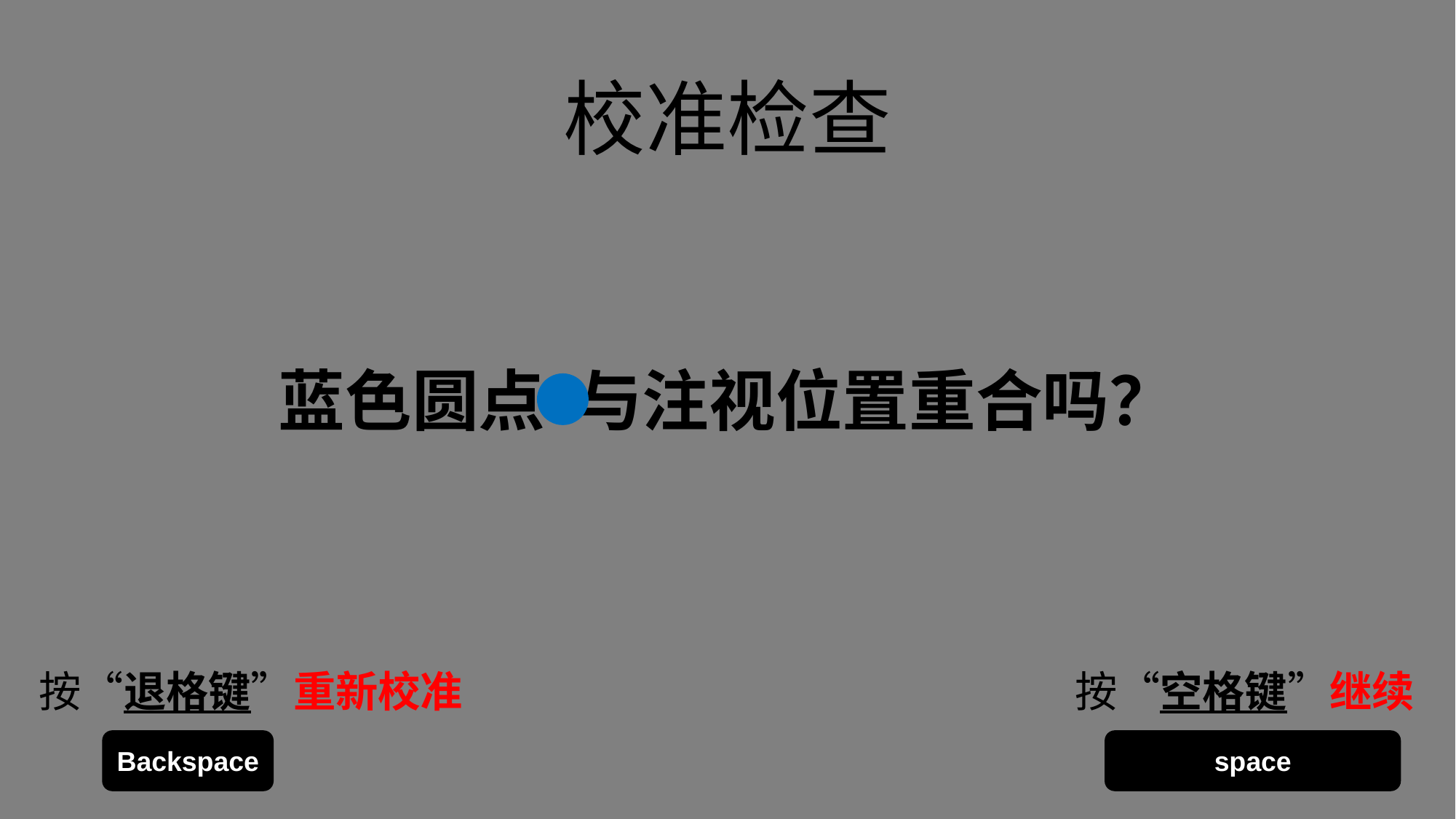

校准检查
蓝色圆点  与注视位置重合吗？

按“退格键”重新校准
按“空格键”继续
Backspace
space